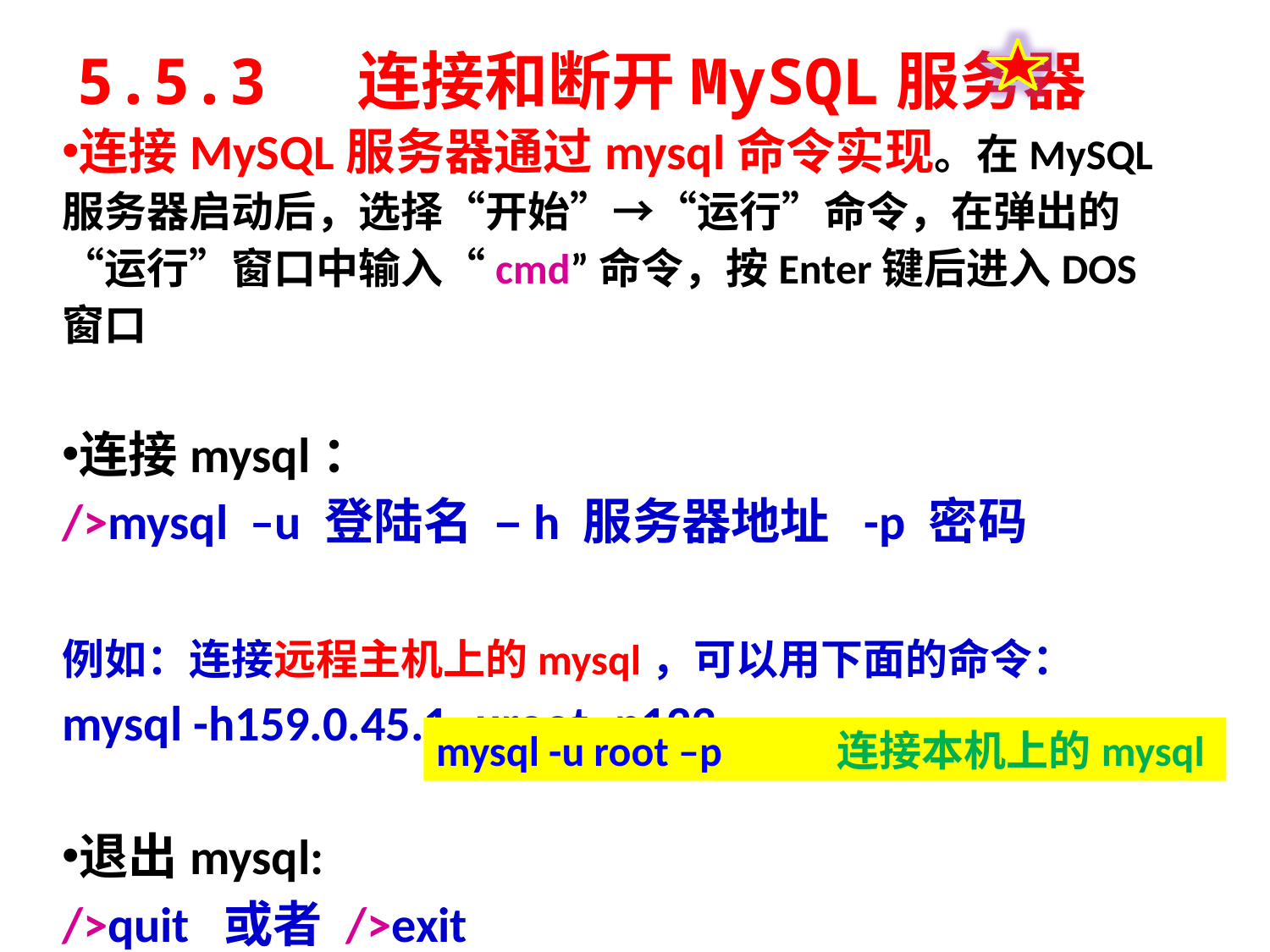

# 5.5.3  连接和断开MySQL服务器

连接MySQL服务器通过mysql命令实现。在MySQL服务器启动后，选择“开始”→“运行”命令，在弹出的“运行”窗口中输入“cmd”命令，按Enter键后进入DOS窗口

连接mysql：
/>mysql  –u 登陆名  –h 服务器地址  -p 密码

例如：连接远程主机上的mysql，可以用下面的命令：
mysql -h159.0.45.1 -uroot -p123

退出mysql:
/>quit  或者 />exit
mysql -u root –p           连接本机上的mysql